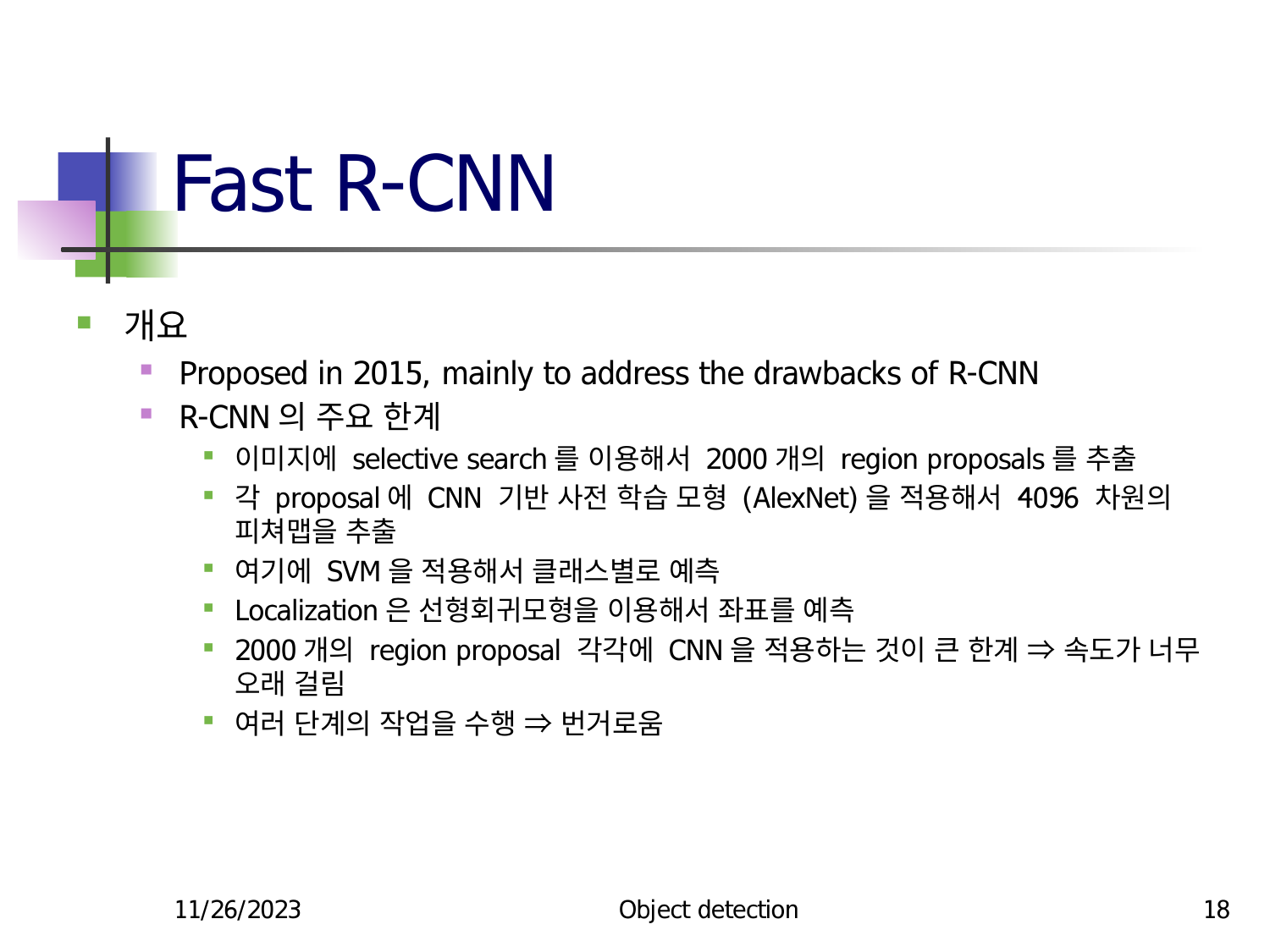

# Fast R-CNN
개요
Proposed in 2015, mainly to address the drawbacks of R-CNN
R-CNN의 주요 한계
이미지에 selective search를 이용해서 2000개의 region proposals를 추출
각 proposal에 CNN 기반 사전 학습 모형 (AlexNet)을 적용해서 4096 차원의 피쳐맵을 추출
여기에 SVM을 적용해서 클래스별로 예측
Localization은 선형회귀모형을 이용해서 좌표를 예측
2000개의 region proposal 각각에 CNN을 적용하는 것이 큰 한계 ⇒ 속도가 너무 오래 걸림
여러 단계의 작업을 수행 ⇒ 번거로움
11/26/2023
Object detection
18